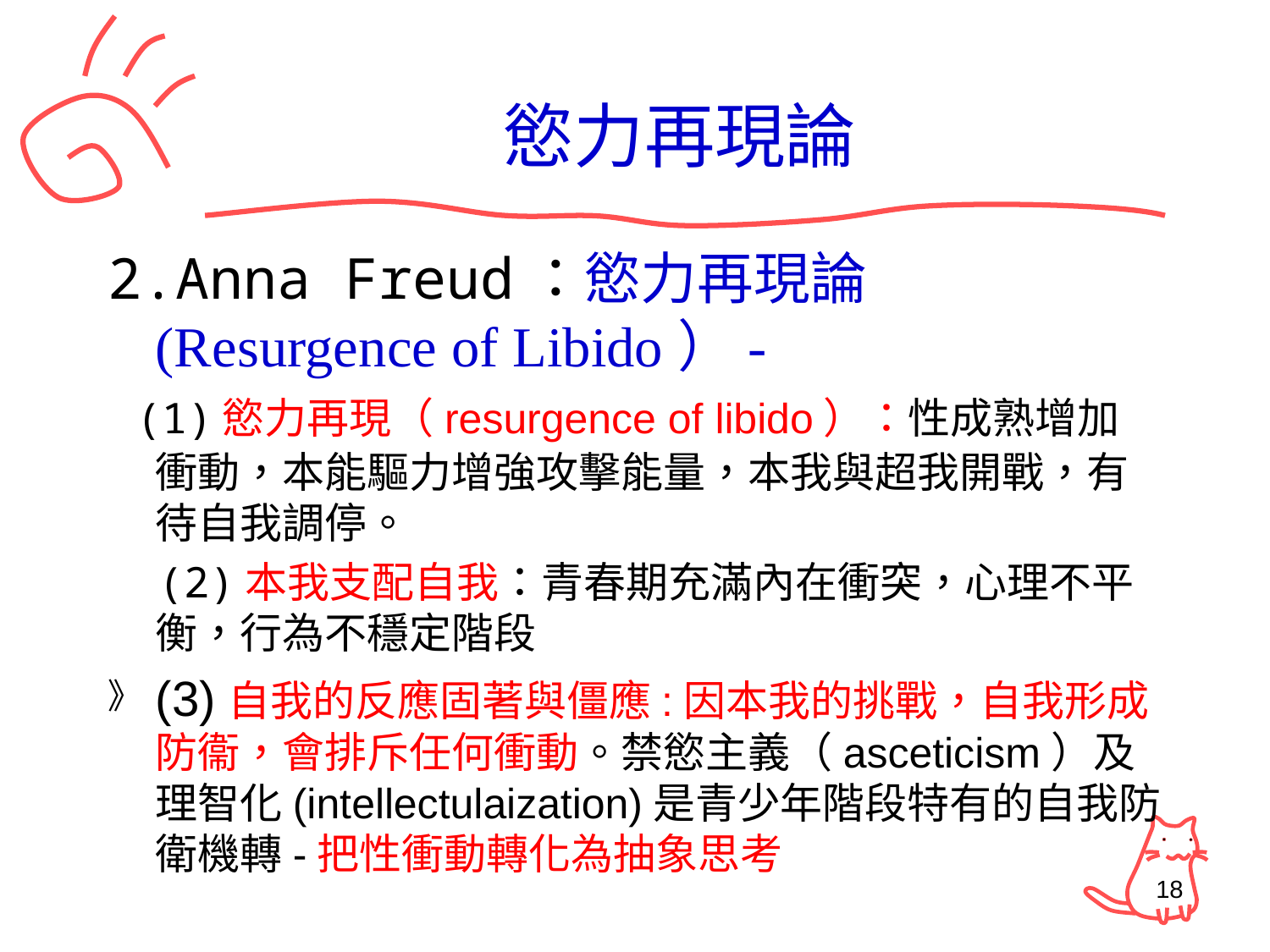

# 慾力再現論
2.Anna Freud：慾力再現論(Resurgence of Libido）-
  (1)慾力再現（resurgence of libido）：性成熟增加衝動，本能驅力增強攻擊能量，本我與超我開戰，有待自我調停。
  (2)本我支配自我：青春期充滿內在衝突，心理不平衡，行為不穩定階段
(3)自我的反應固著與僵應:因本我的挑戰，自我形成防衞，會排斥任何衝動。禁慾主義（asceticism）及理智化(intellectulaization)是青少年階段特有的自我防衛機轉-把性衝動轉化為抽象思考

18